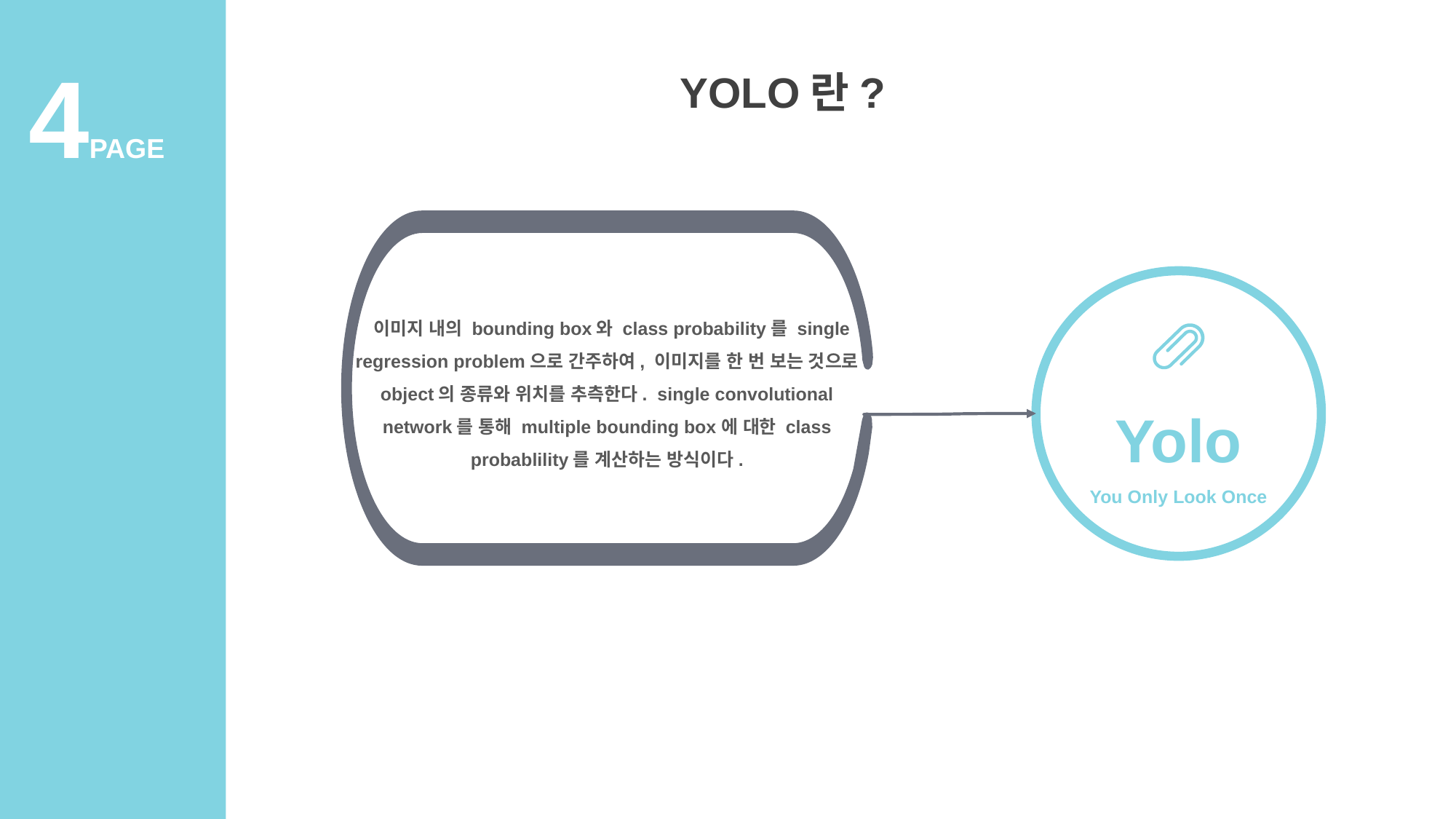

4PAGE
YOLO란?
 이미지 내의 bounding box와 class probability를 single regression problem으로 간주하여, 이미지를 한 번 보는 것으로 object의 종류와 위치를 추측한다.  single convolutional network를 통해 multiple bounding box에 대한 class probablility를 계산하는 방식이다.

Yolo
You Only Look Once